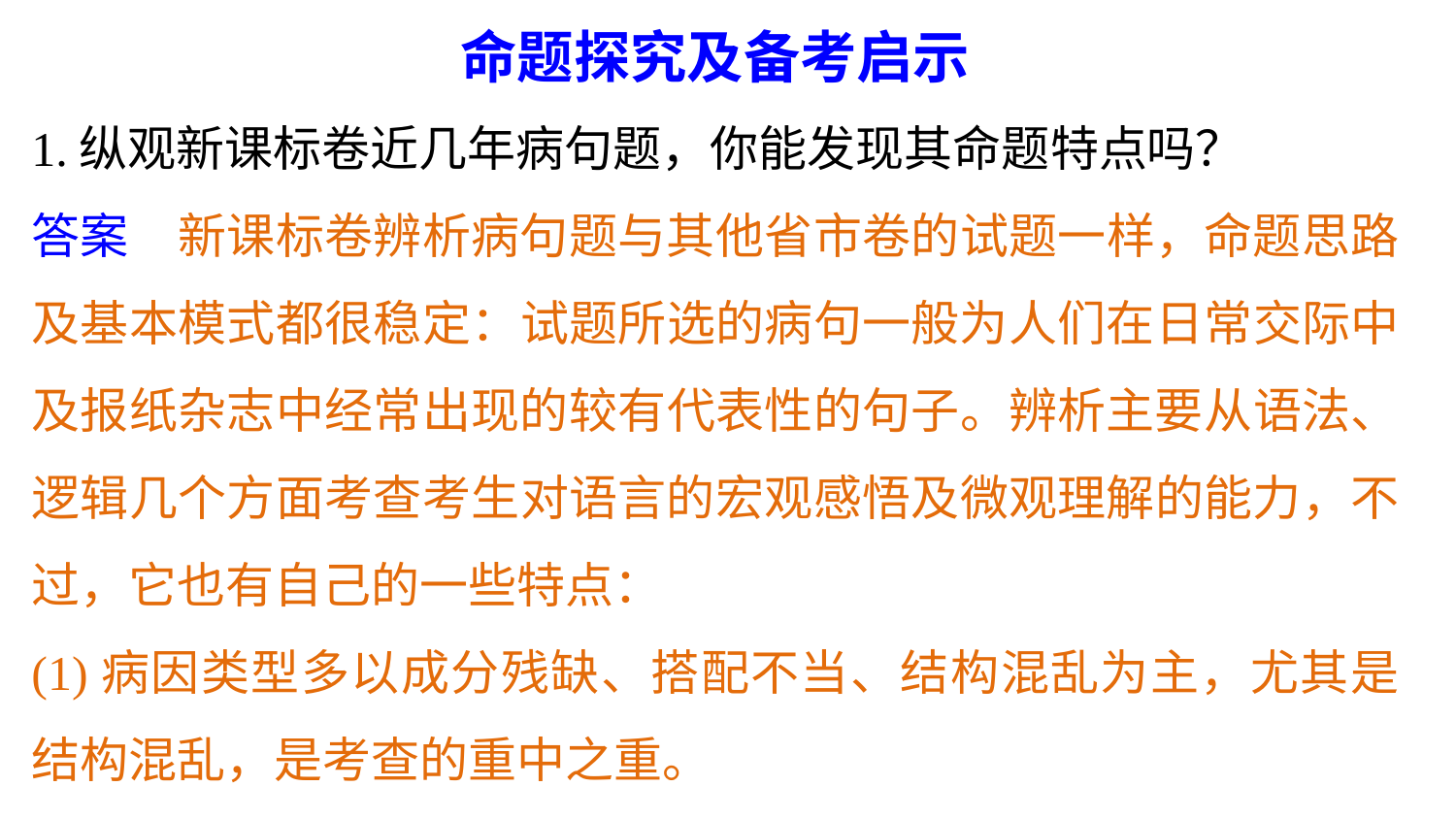

命题探究及备考启示
1.纵观新课标卷近几年病句题，你能发现其命题特点吗？
答案　新课标卷辨析病句题与其他省市卷的试题一样，命题思路及基本模式都很稳定：试题所选的病句一般为人们在日常交际中及报纸杂志中经常出现的较有代表性的句子。辨析主要从语法、逻辑几个方面考查考生对语言的宏观感悟及微观理解的能力，不过，它也有自己的一些特点：
(1)病因类型多以成分残缺、搭配不当、结构混乱为主，尤其是结构混乱，是考查的重中之重。